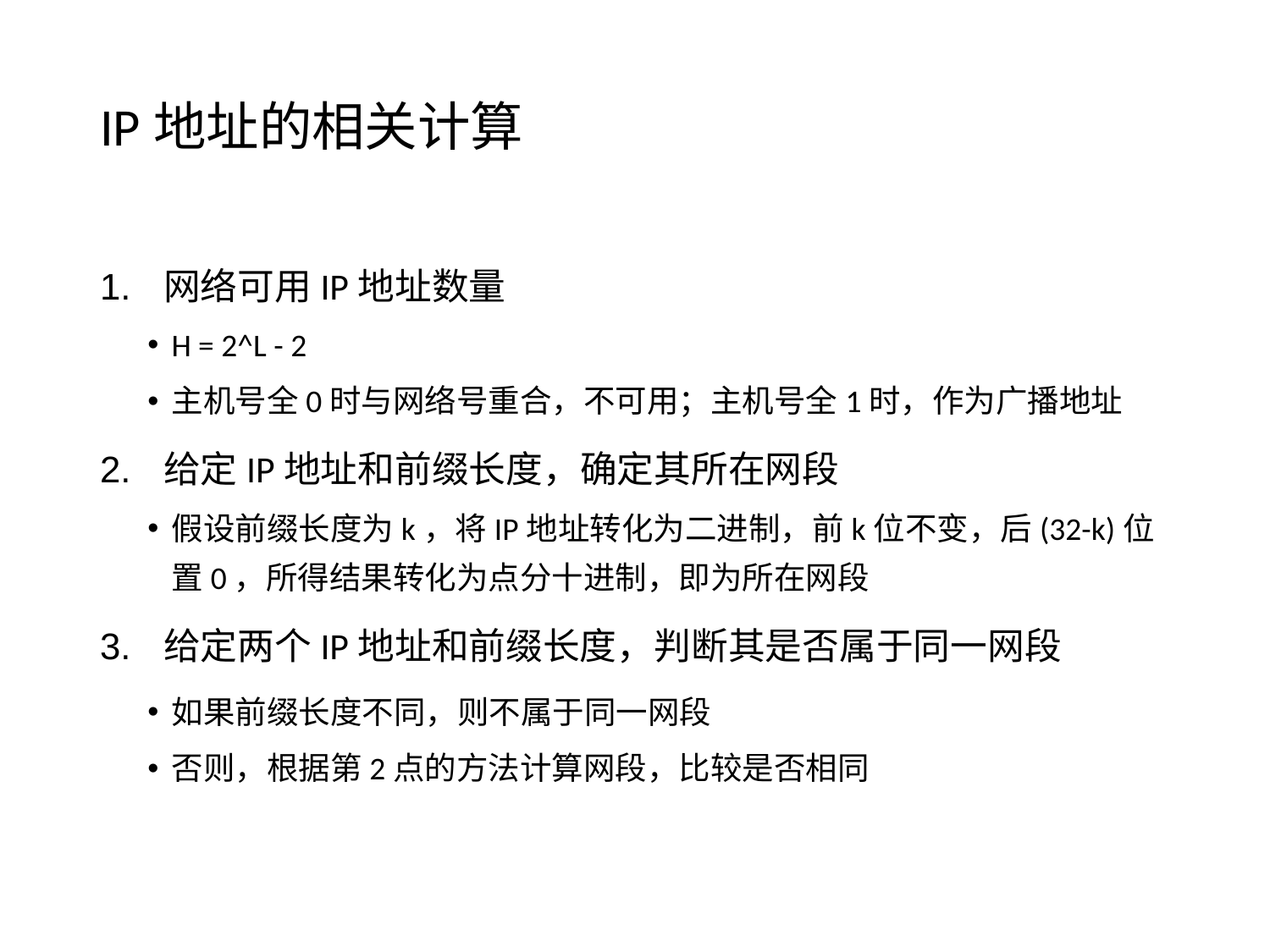

# IP地址的相关计算
网络可用IP地址数量
H = 2^L - 2
主机号全0时与网络号重合，不可用；主机号全1时，作为广播地址
给定IP地址和前缀长度，确定其所在网段
假设前缀长度为k，将IP地址转化为二进制，前k位不变，后(32-k)位置0，所得结果转化为点分十进制，即为所在网段
给定两个IP地址和前缀长度，判断其是否属于同一网段
如果前缀长度不同，则不属于同一网段
否则，根据第2点的方法计算网段，比较是否相同
19